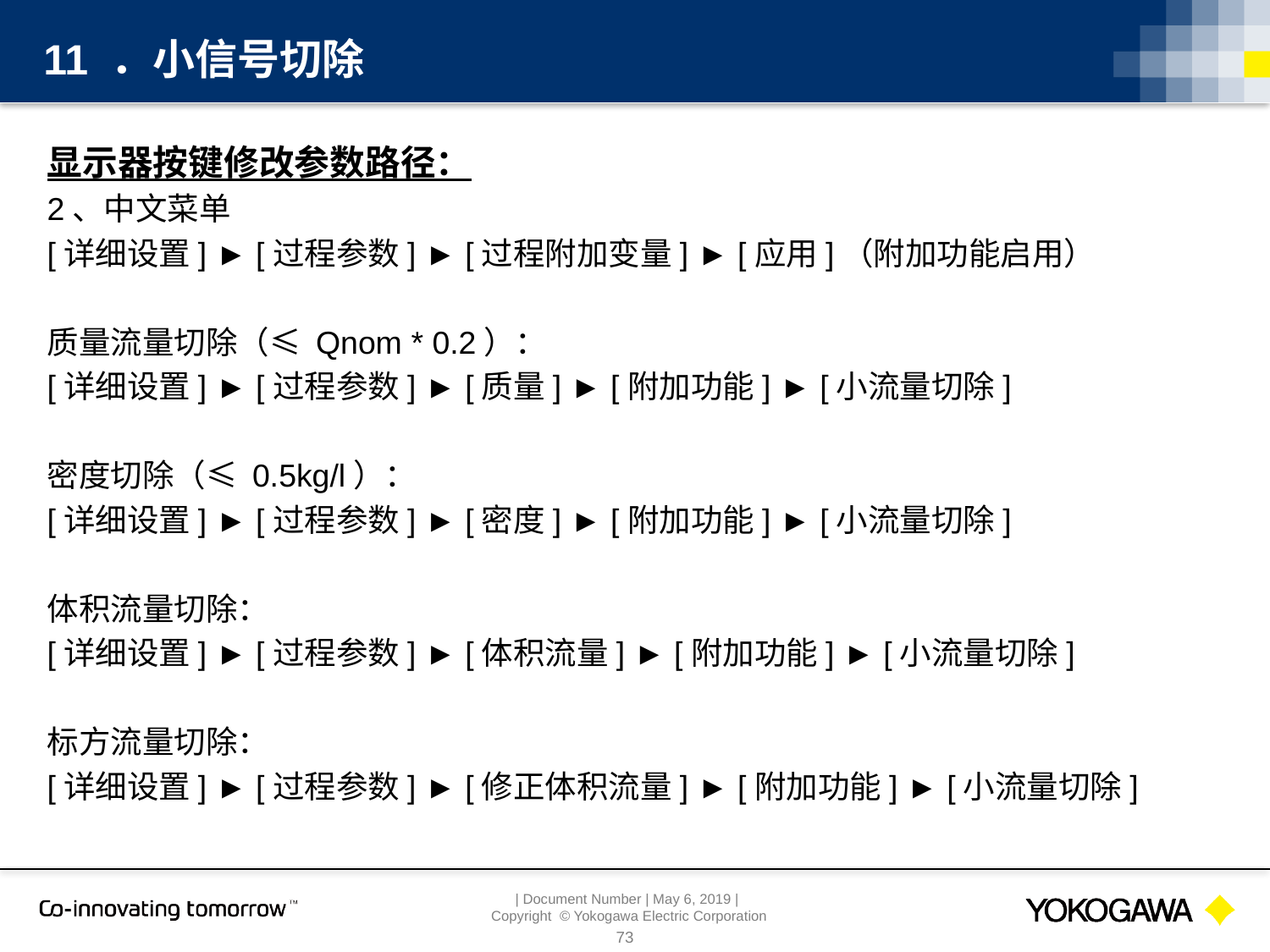

11 ．小信号切除

显示器按键修改参数路径：
2、中文菜单
[详细设置] ► [过程参数] ► [过程附加变量] ► [应用]（附加功能启用）

质量流量切除（≤ Qnom * 0.2）：
[详细设置] ► [过程参数] ► [质量] ► [附加功能] ► [小流量切除]

密度切除（≤ 0.5kg/l）：
[详细设置] ► [过程参数] ► [密度] ► [附加功能] ► [小流量切除]

体积流量切除：
[详细设置] ► [过程参数] ► [体积流量] ► [附加功能] ► [小流量切除]

标方流量切除：
[详细设置] ► [过程参数] ► [修正体积流量] ► [附加功能] ► [小流量切除]